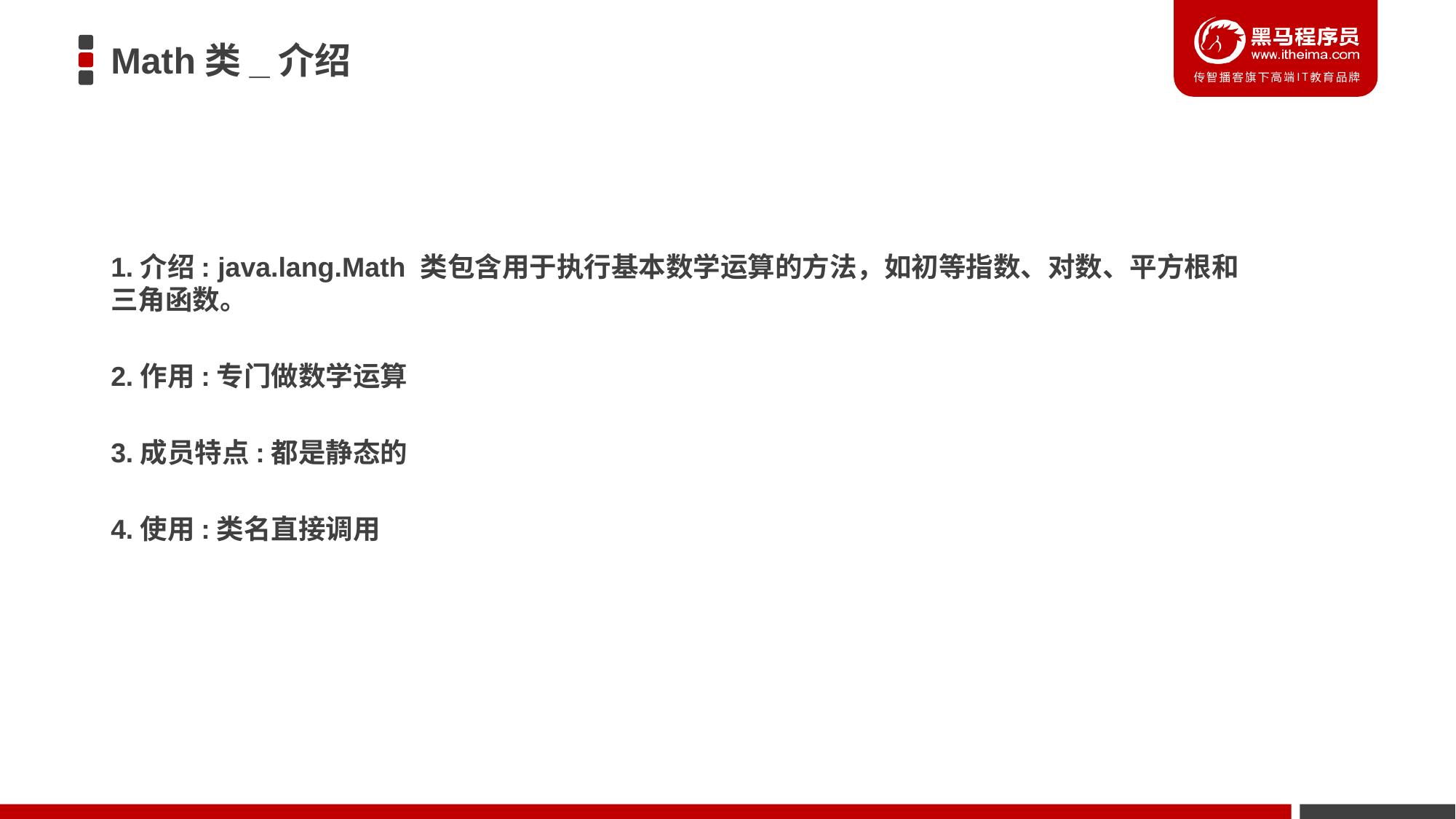

# Math类_介绍
1.介绍: java.lang.Math 类包含用于执行基本数学运算的方法，如初等指数、对数、平方根和三角函数。

2.作用:专门做数学运算

3.成员特点:都是静态的

4.使用:类名直接调用